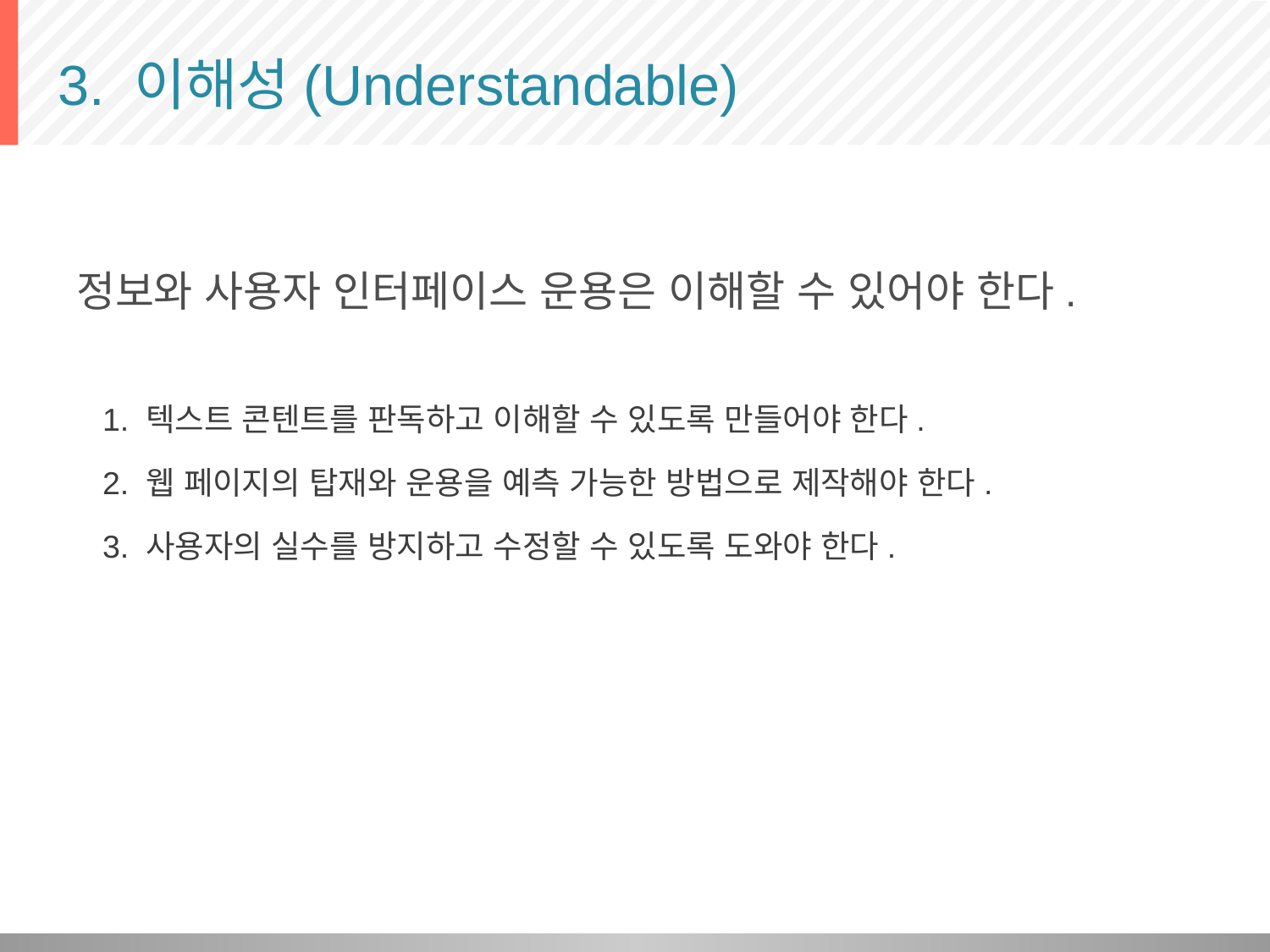

# 3. 이해성(Understandable)
정보와 사용자 인터페이스 운용은 이해할 수 있어야 한다.

1. 텍스트 콘텐트를 판독하고 이해할 수 있도록 만들어야 한다.
2. 웹 페이지의 탑재와 운용을 예측 가능한 방법으로 제작해야 한다.
3. 사용자의 실수를 방지하고 수정할 수 있도록 도와야 한다.